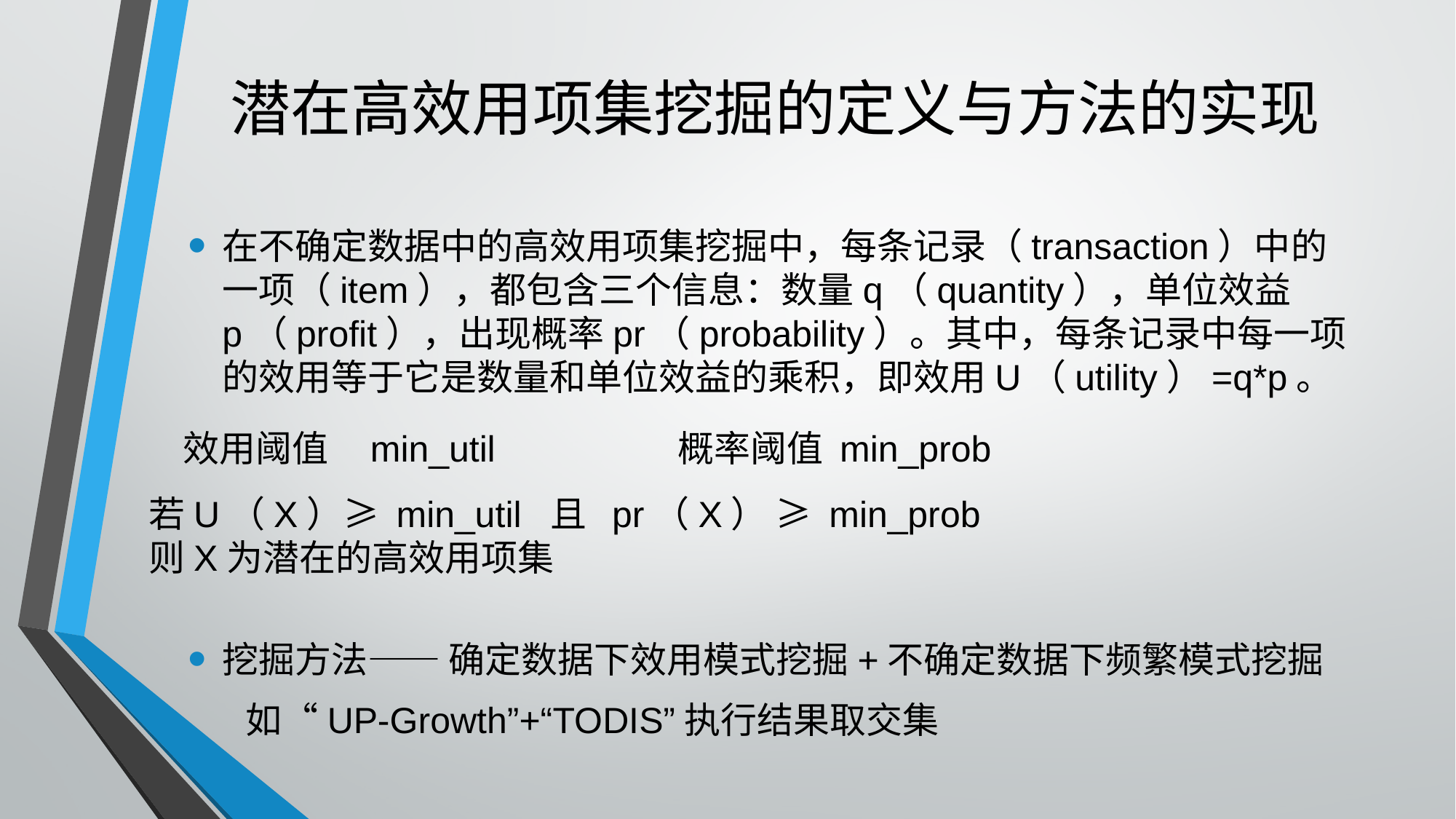

# 潜在高效用项集挖掘的定义与方法的实现
在不确定数据中的高效用项集挖掘中，每条记录（transaction）中的一项（item），都包含三个信息：数量q（quantity），单位效益p（profit），出现概率pr（probability）。其中，每条记录中每一项的效用等于它是数量和单位效益的乘积，即效用U（utility）=q*p。
效用阈值    min_util                 概率阈值 min_prob
若U（X）≥ min_util  且  pr（X） ≥ min_prob
则X为潜在的高效用项集
挖掘方法—— 确定数据下效用模式挖掘+不确定数据下频繁模式挖掘
      如“UP-Growth”+“TODIS”执行结果取交集